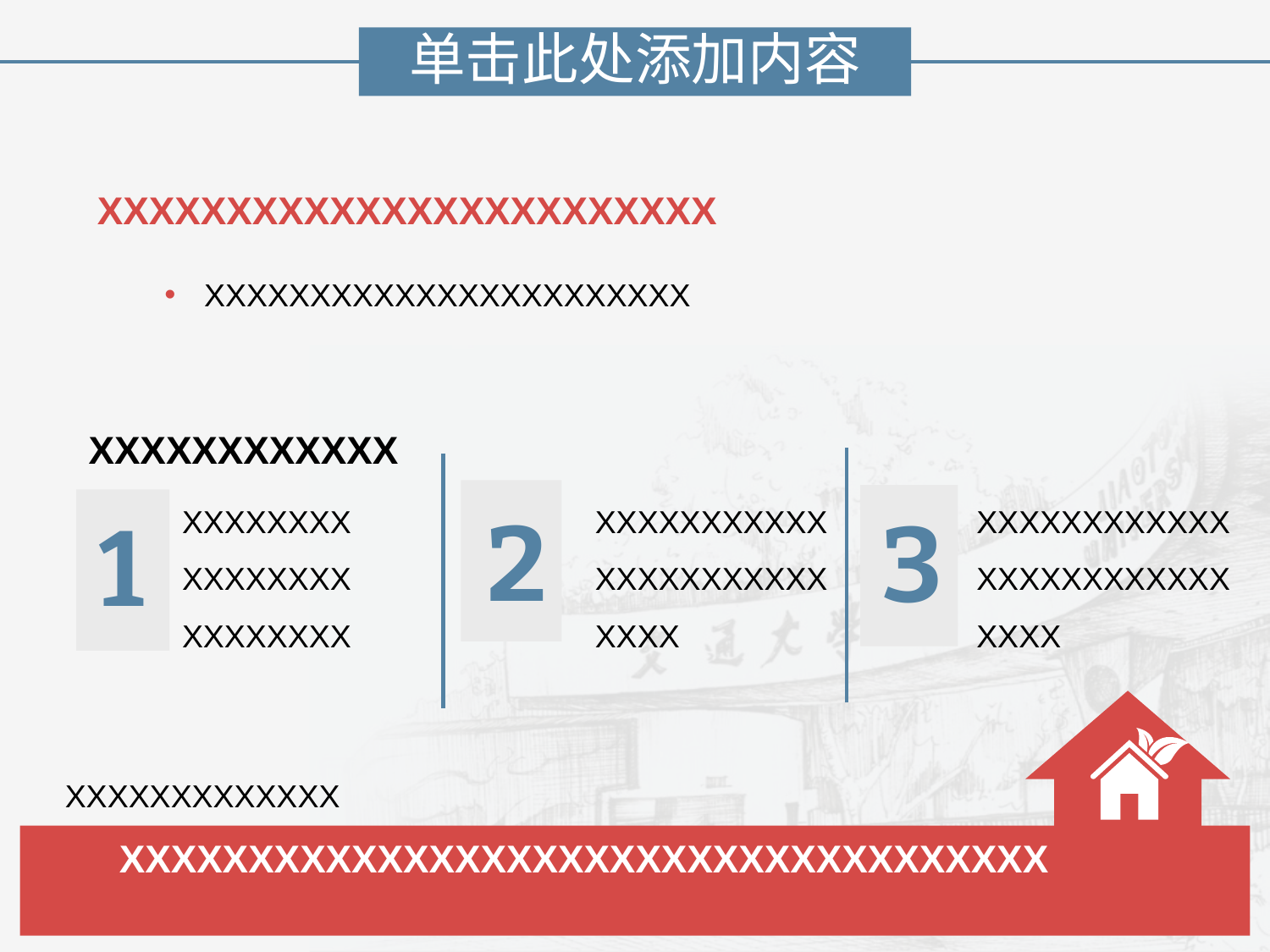

单击此处添加内容
XXXXXXXXXXXXXXXXXXXXXXXX
XXXXXXXXXXXXXXXXXXXXXXX
XXXXXXXXXXXX
XXXXXXXXXXXXXXXXXXXXXXXX

XXXXXXXXXXXXXXXXXXXXXXXXXX
XXXXXXXXXXXXXXXXXXXXXXXXXXXX

2

3
1

XXXXXXXXXXXXX

       XXXXXXXXXXXXXXXXXXXXXXXXXXXXXXXXXXXX